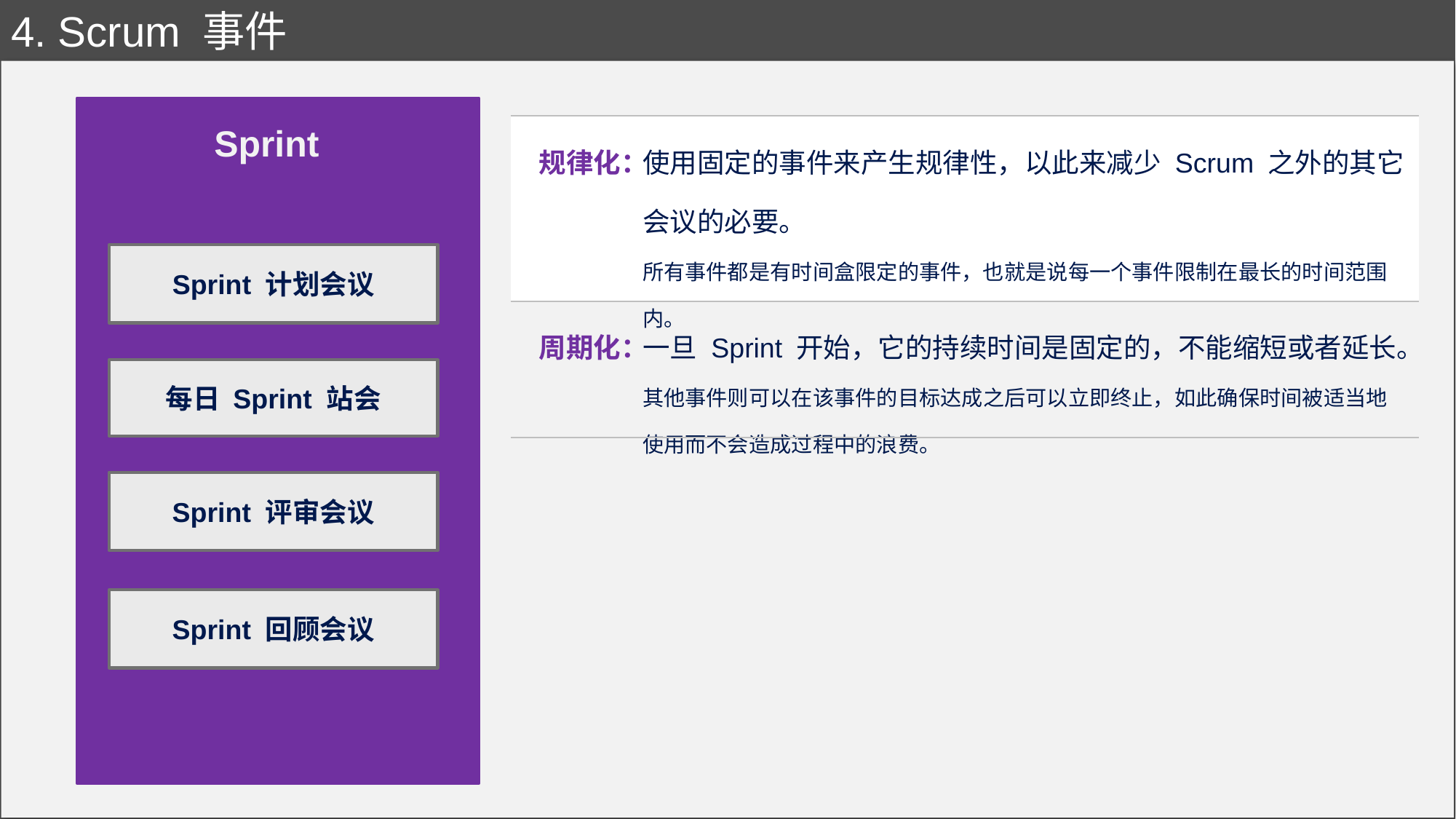

# 4. Scrum 事件

Sprint
| 规律化： | 使用固定的事件来产生规律性，以此来减少 Scrum 之外的其它会议的必要。 所有事件都是有时间盒限定的事件，也就是说每一个事件限制在最长的时间范围内。 |
| --- | --- |
| 周期化： | 一旦 Sprint 开始，它的持续时间是固定的，不能缩短或者延长。 其他事件则可以在该事件的目标达成之后可以立即终止，如此确保时间被适当地使用而不会造成过程中的浪费。 |
Sprint 计划会议
每日 Sprint 站会
Sprint 评审会议
Sprint 回顾会议